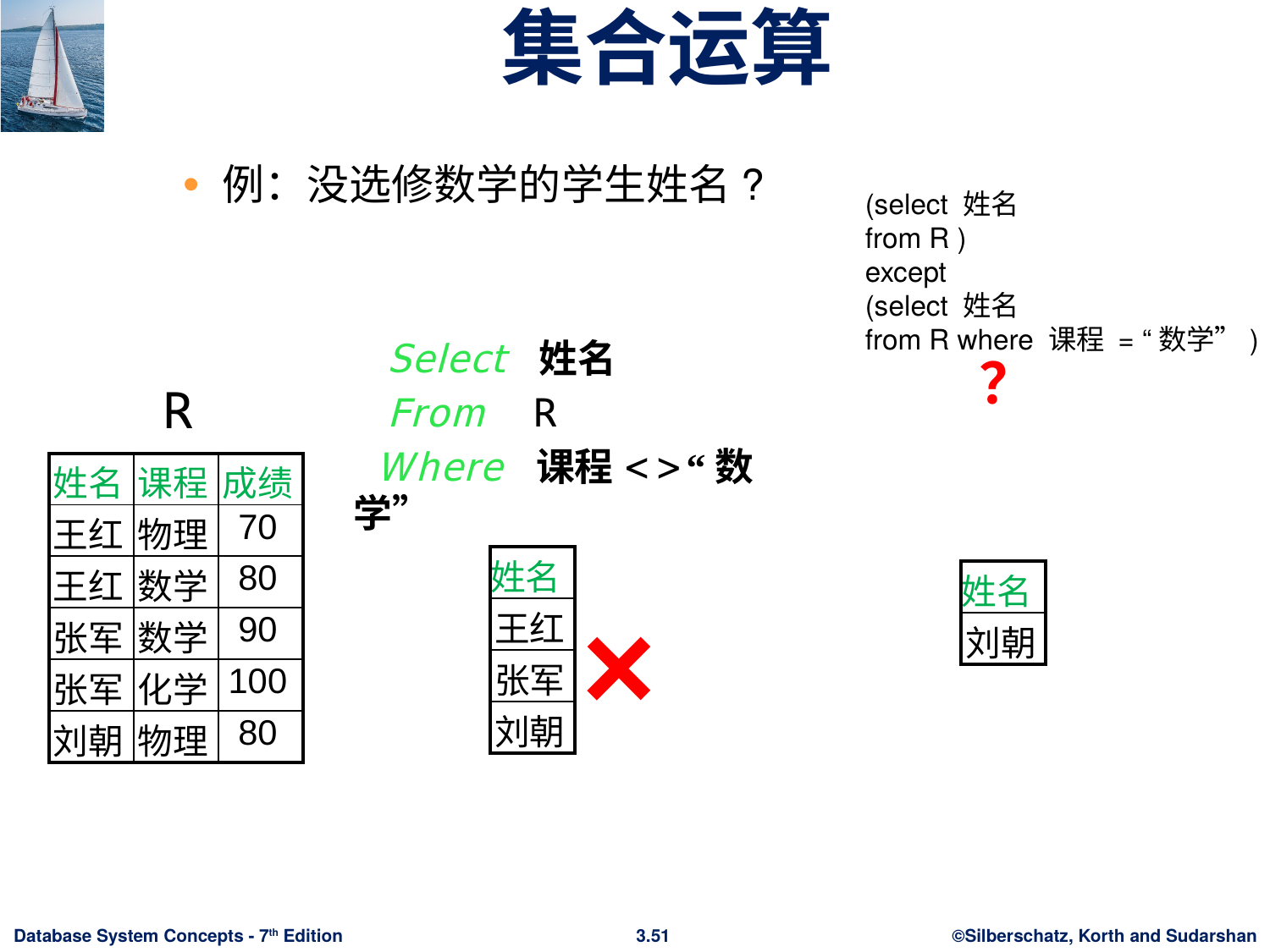

# 集合运算
例：没选修数学的学生姓名?

(select 姓名
from R )
except
(select 姓名
from R where 课程 = “数学”)

   Select  姓名
   From    R
  Where  课程<>“数学”
？
R
| 姓名 | 课程 | 成绩 |
| --- | --- | --- |
| 王红 | 物理 | 70 |
| 王红 | 数学 | 80 |
| 张军 | 数学 | 90 |
| 张军 | 化学 | 100 |
| 刘朝 | 物理 | 80 |
| 姓名 |
| --- |
| 王红 |
| 张军 |
| 刘朝 |
| 姓名 |
| --- |
| 刘朝 |
×